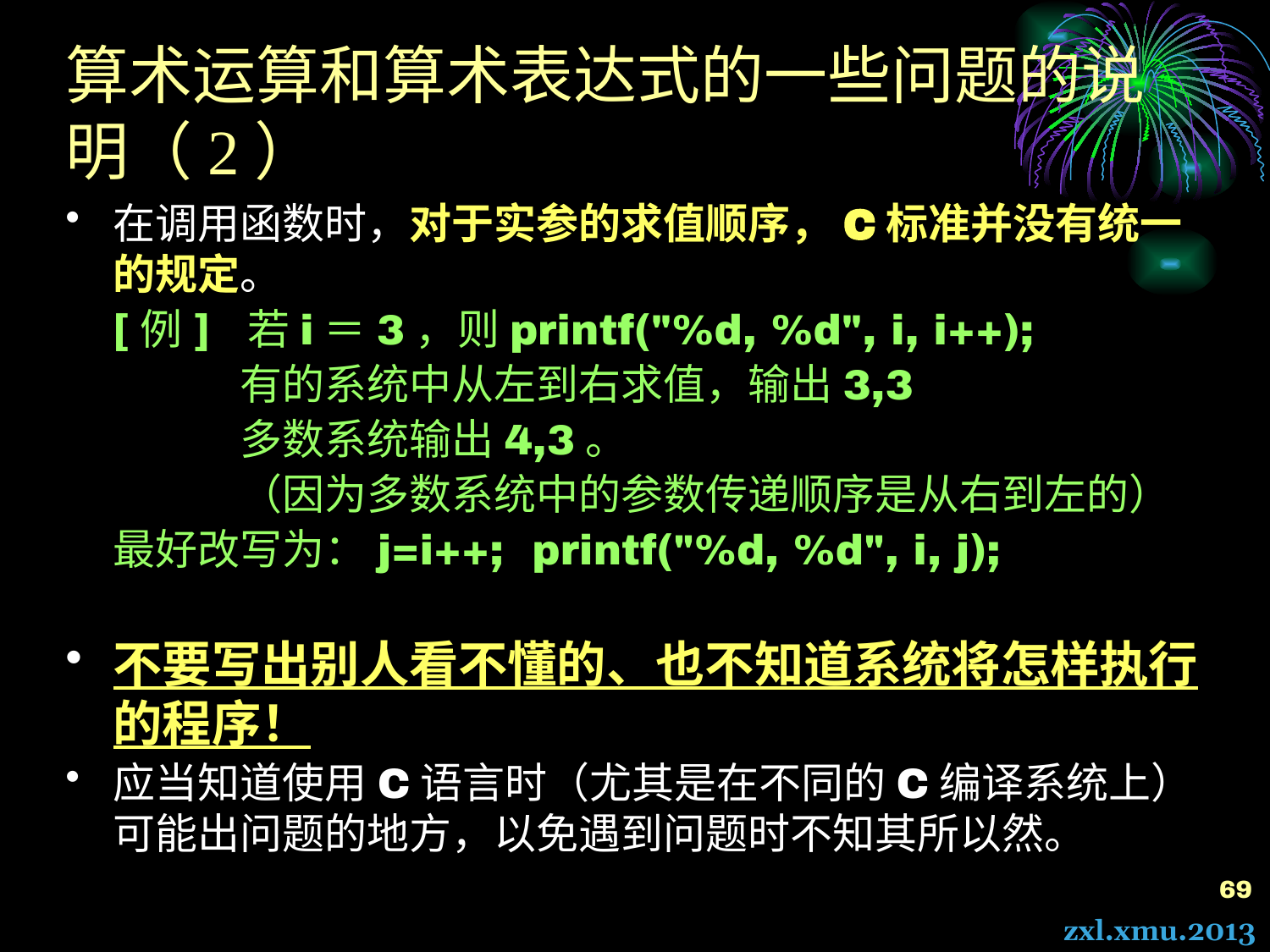

# 算术运算和算术表达式的一些问题的说明（2）
在调用函数时，对于实参的求值顺序，C标准并没有统一的规定。
	[例]  若i＝3，则printf("%d, %d", i, i++);
		有的系统中从左到右求值，输出3,3
		多数系统输出4,3。
		（因为多数系统中的参数传递顺序是从右到左的）
	最好改写为：j=i++;  printf("%d, %d", i, j);

不要写出别人看不懂的、也不知道系统将怎样执行的程序！
应当知道使用C语言时（尤其是在不同的C编译系统上）可能出问题的地方，以免遇到问题时不知其所以然。
69